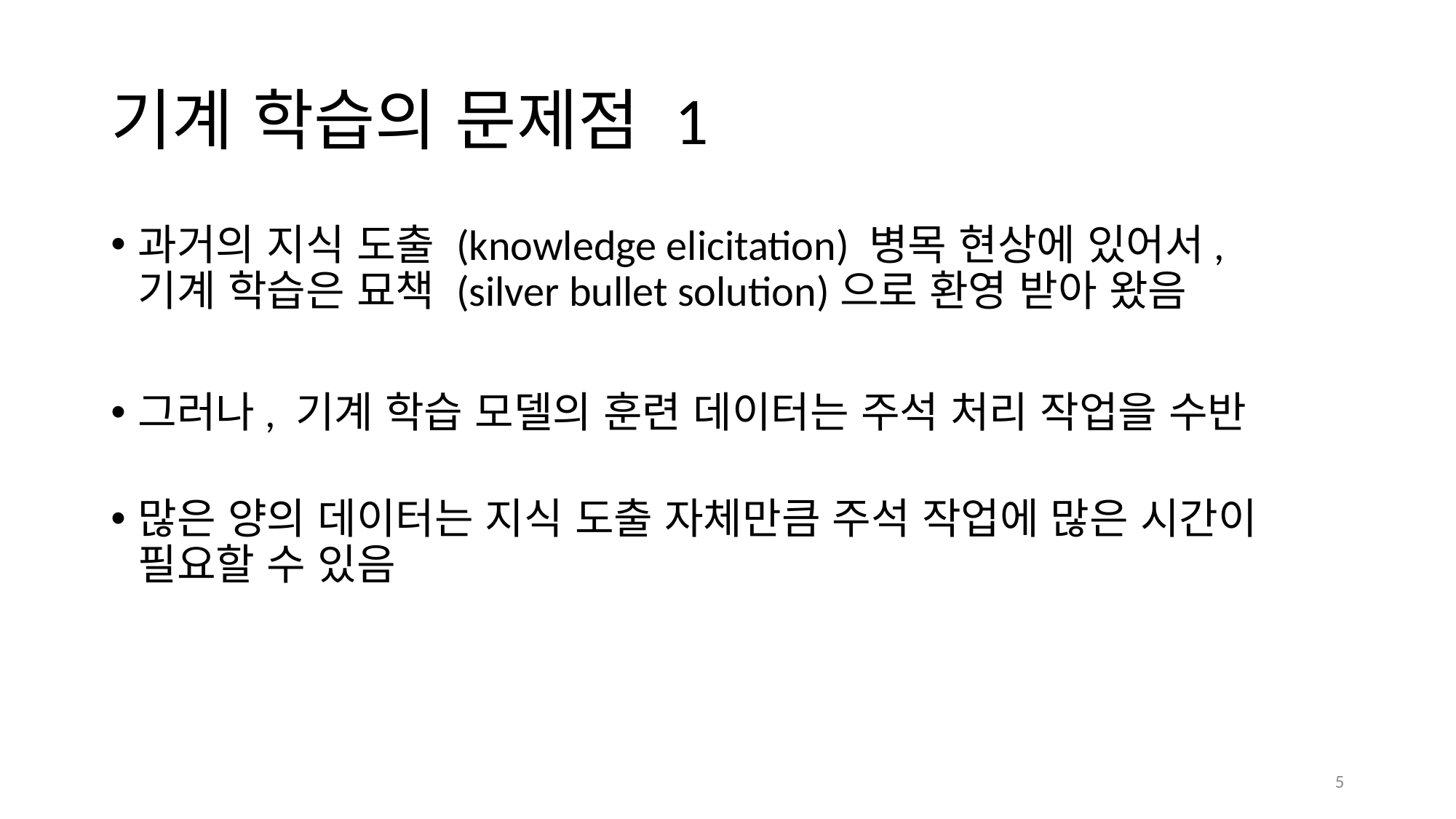

# 기계 학습의 문제점 1
과거의 지식 도출 (knowledge elicitation) 병목 현상에 있어서,
기계 학습은 묘책 (silver bullet solution)으로 환영 받아 왔음

그러나, 기계 학습 모델의 훈련 데이터는 주석 처리 작업을 수반
많은 양의 데이터는 지식 도출 자체만큼 주석 작업에 많은 시간이 필요할 수 있음

5